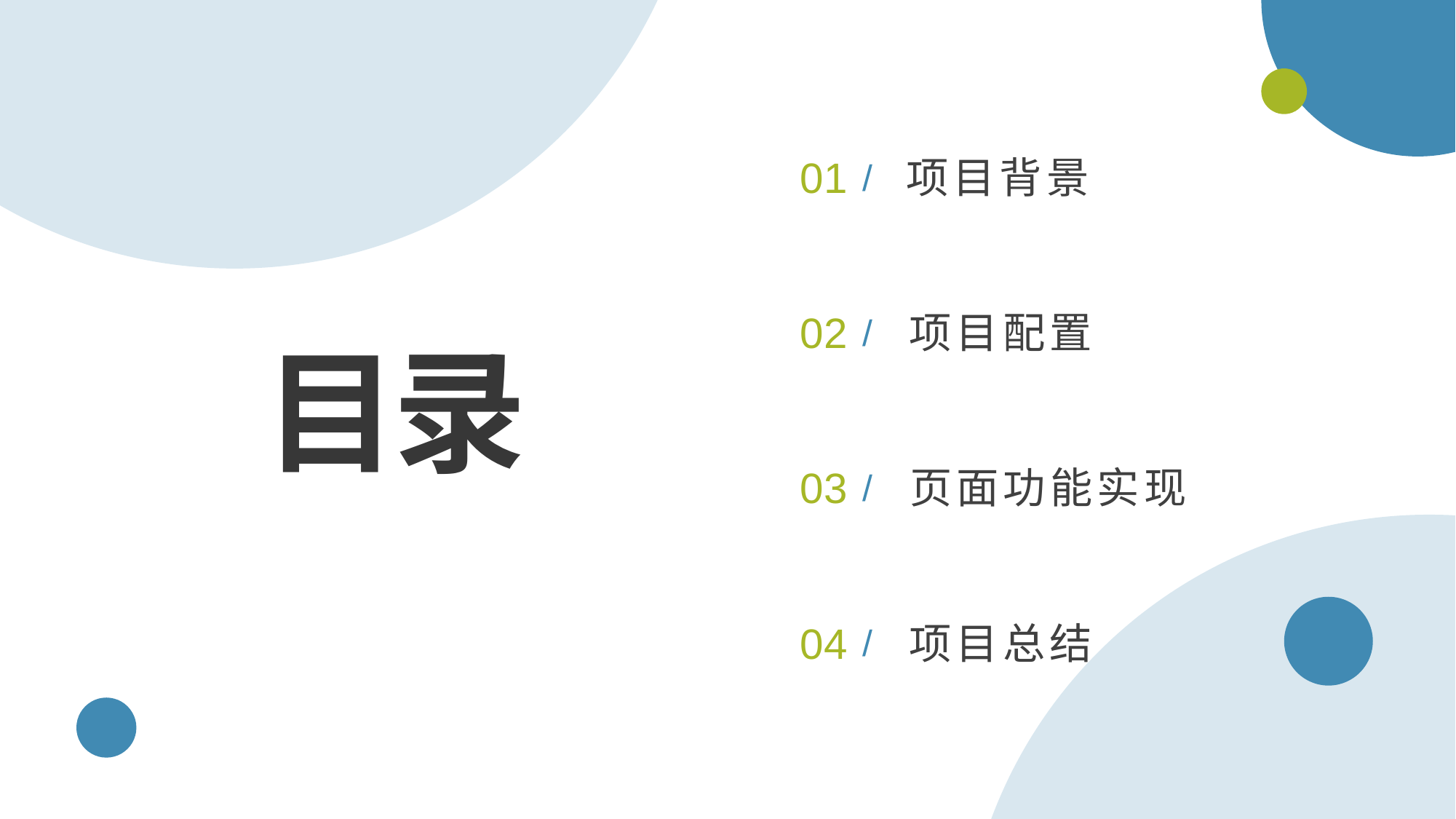

01
项目背景
/
02
项目配置
/
目录
03
页面功能实现
/

04
项目总结
/